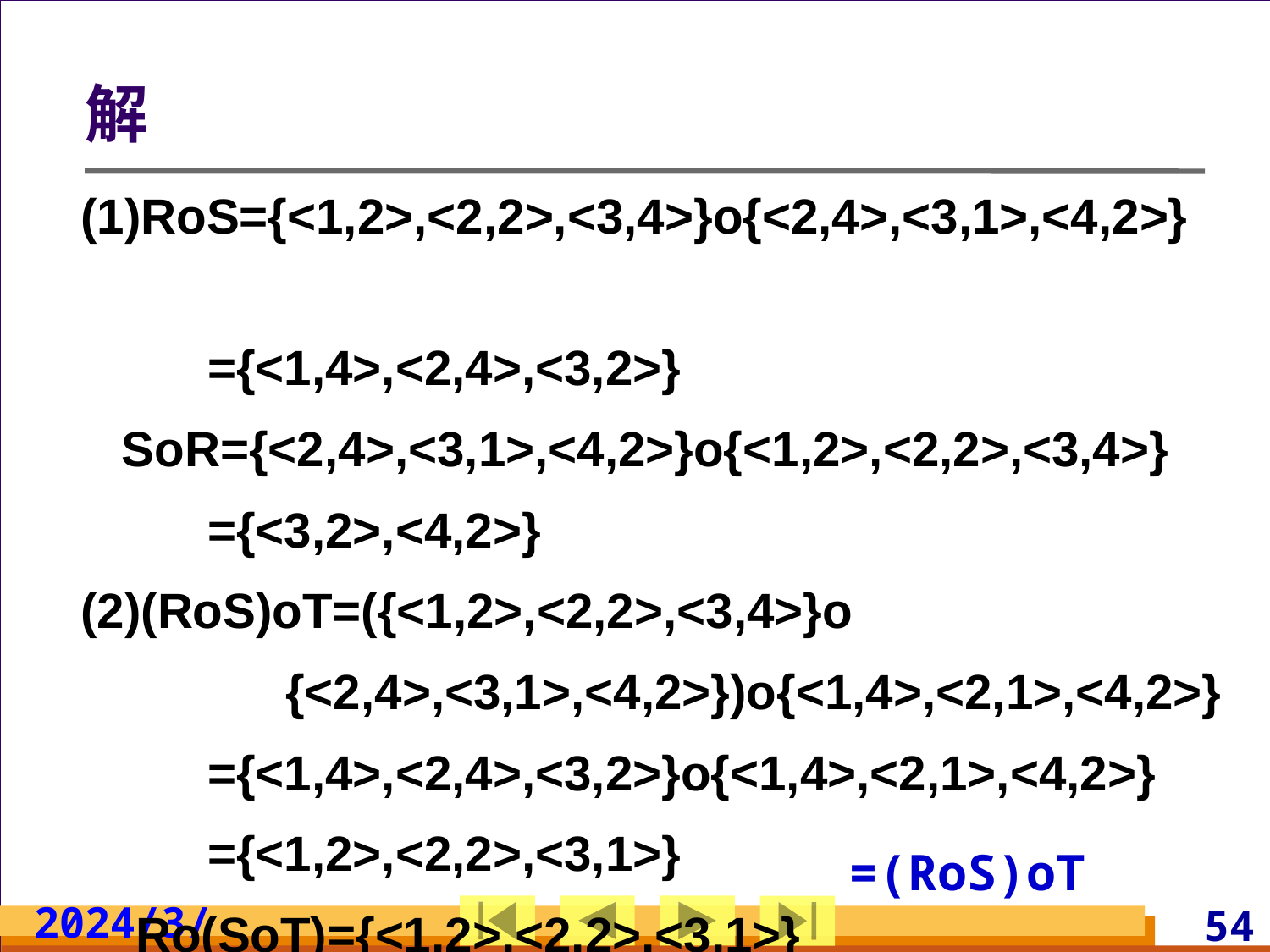

# 解
(1)RoS={<1,2>,<2,2>,<3,4>}o{<2,4>,<3,1>,<4,2>}
	={<1,4>,<2,4>,<3,2>}
   SoR={<2,4>,<3,1>,<4,2>}o{<1,2>,<2,2>,<3,4>}
	={<3,2>,<4,2>}
(2)(RoS)oT=({<1,2>,<2,2>,<3,4>}o
     {<2,4>,<3,1>,<4,2>})o{<1,4>,<2,1>,<4,2>}
	={<1,4>,<2,4>,<3,2>}o{<1,4>,<2,1>,<4,2>}
	={<1,2>,<2,2>,<3,1>}
    Ro(SoT)={<1,2>,<2,2>,<3,1>}
=(RoS)oT
2024/3/10